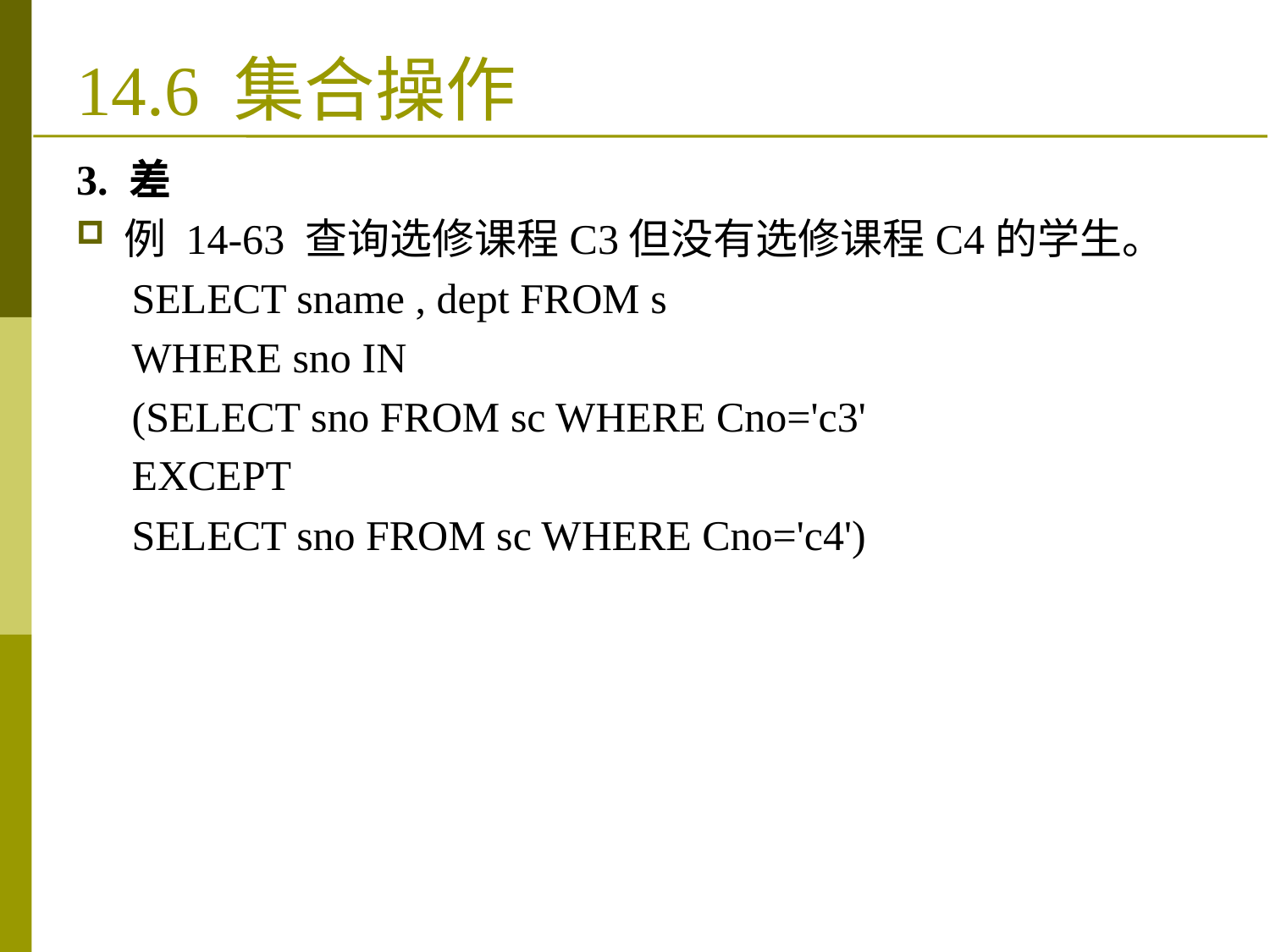

# 14.6 集合操作
3. 差
例 14‑63 查询选修课程C3但没有选修课程C4的学生。
SELECT sname , dept FROM s
WHERE sno IN
(SELECT sno FROM sc WHERE Cno='c3'
EXCEPT
SELECT sno FROM sc WHERE Cno='c4')